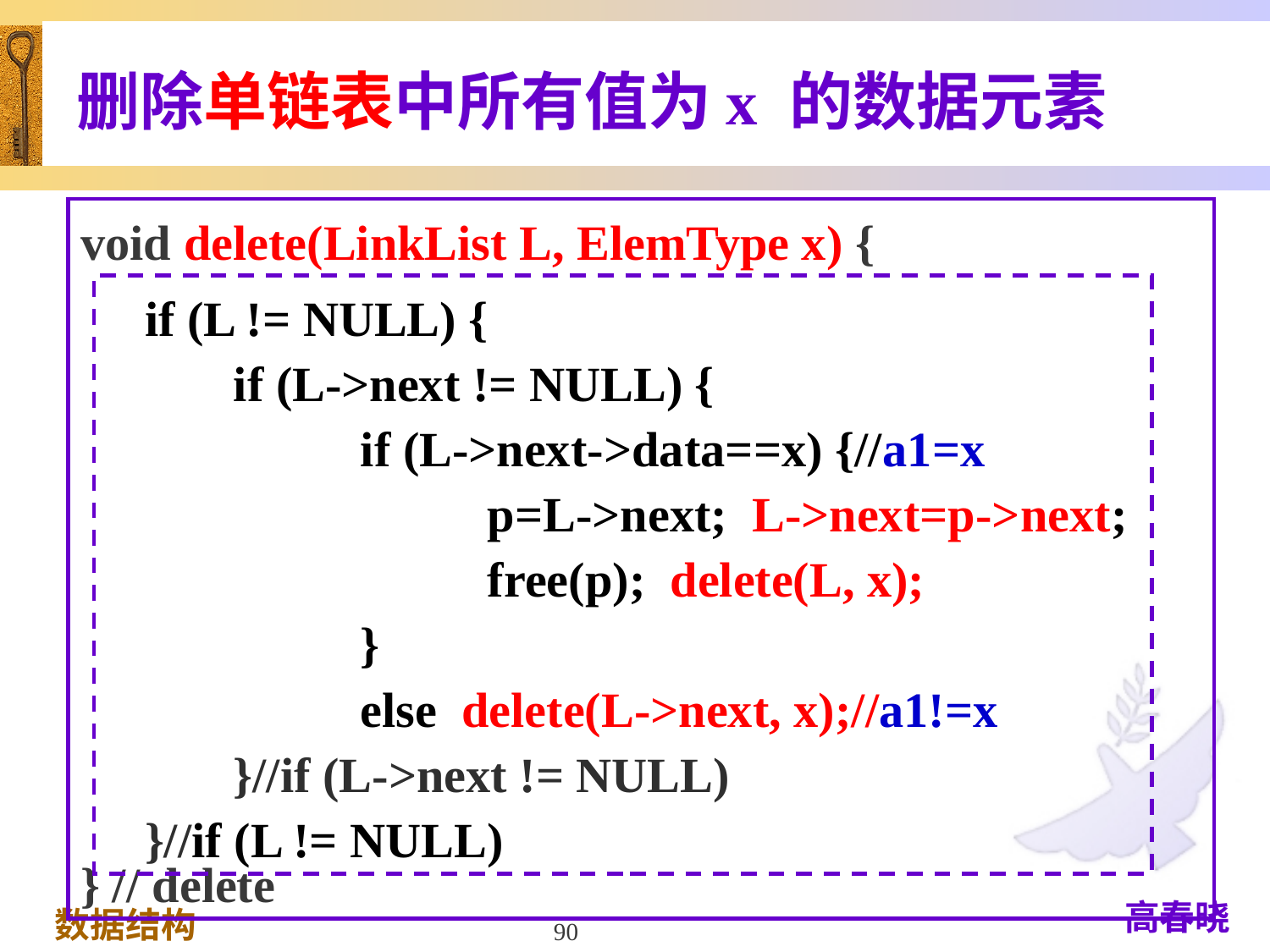

# 删除单链表中所有值为x 的数据元素
void delete(LinkList L, ElemType x) {

} // delete
if (L != NULL) {
	if (L->next != NULL) {
     		if (L->next->data==x) {//a1=x
           		p=L->next;  L->next=p->next;
           		free(p);  delete(L, x);
     		}
     		else  delete(L->next, x);//a1!=x
	}//if (L->next != NULL)
}//if (L != NULL)
90